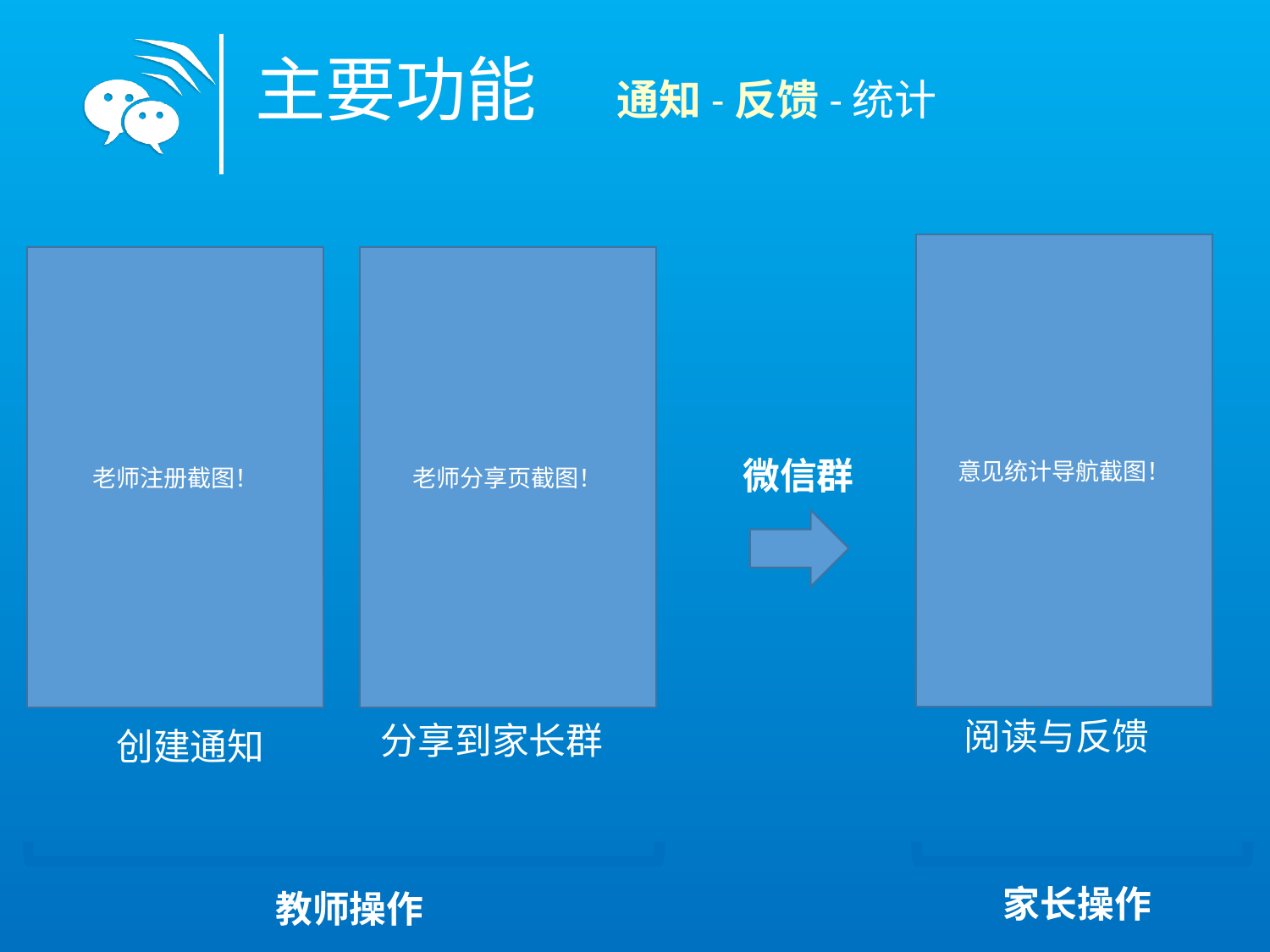

# 主要功能     通知-反馈-统计
意见统计导航截图！
老师注册截图！
老师分享页截图！
微信群

阅读与反馈
分享到家长群
创建通知
家长操作
教师操作